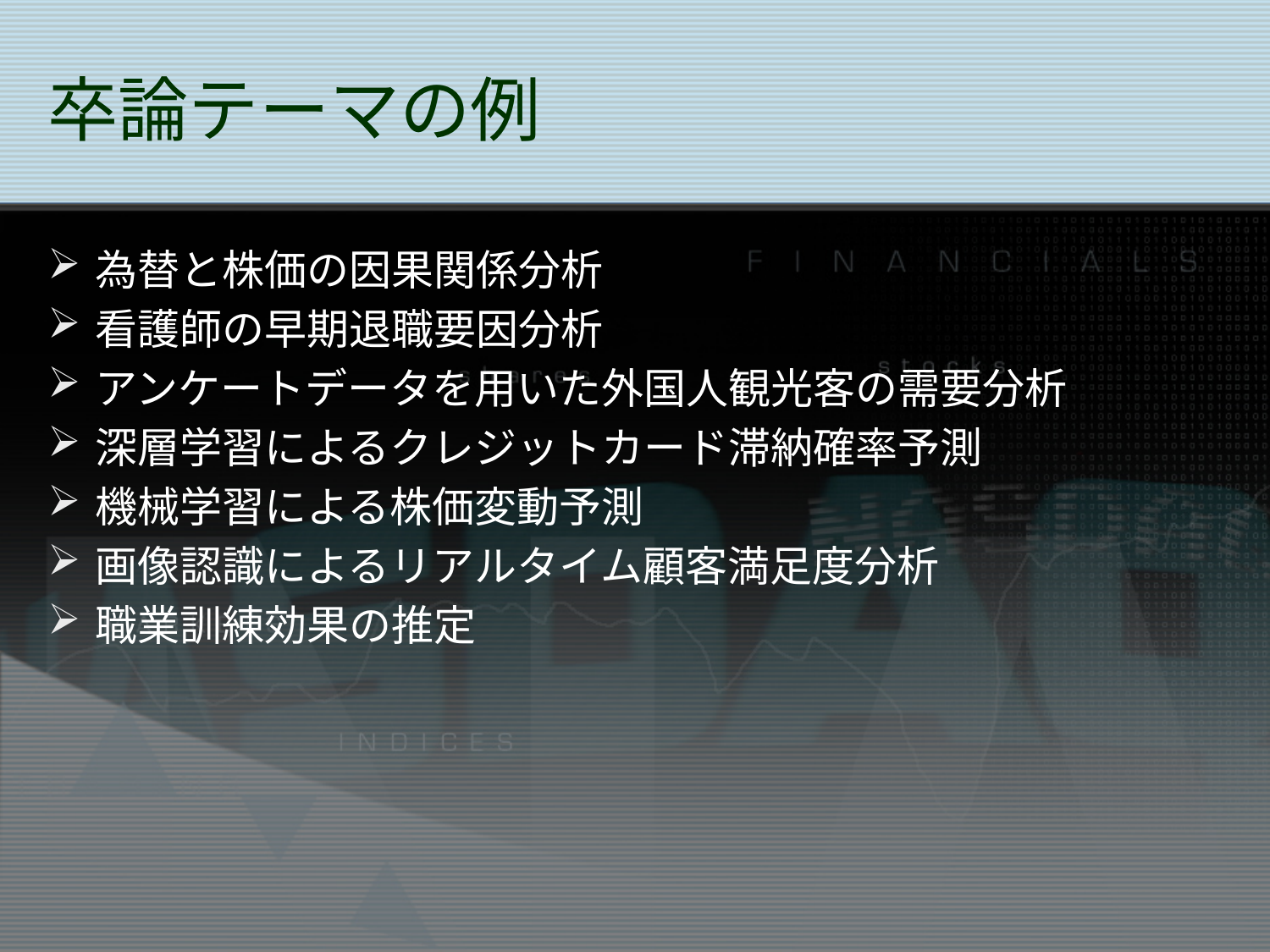

# 卒論テーマの例
為替と株価の因果関係分析
看護師の早期退職要因分析
アンケートデータを用いた外国人観光客の需要分析
深層学習によるクレジットカード滞納確率予測
機械学習による株価変動予測
画像認識によるリアルタイム顧客満足度分析
職業訓練効果の推定